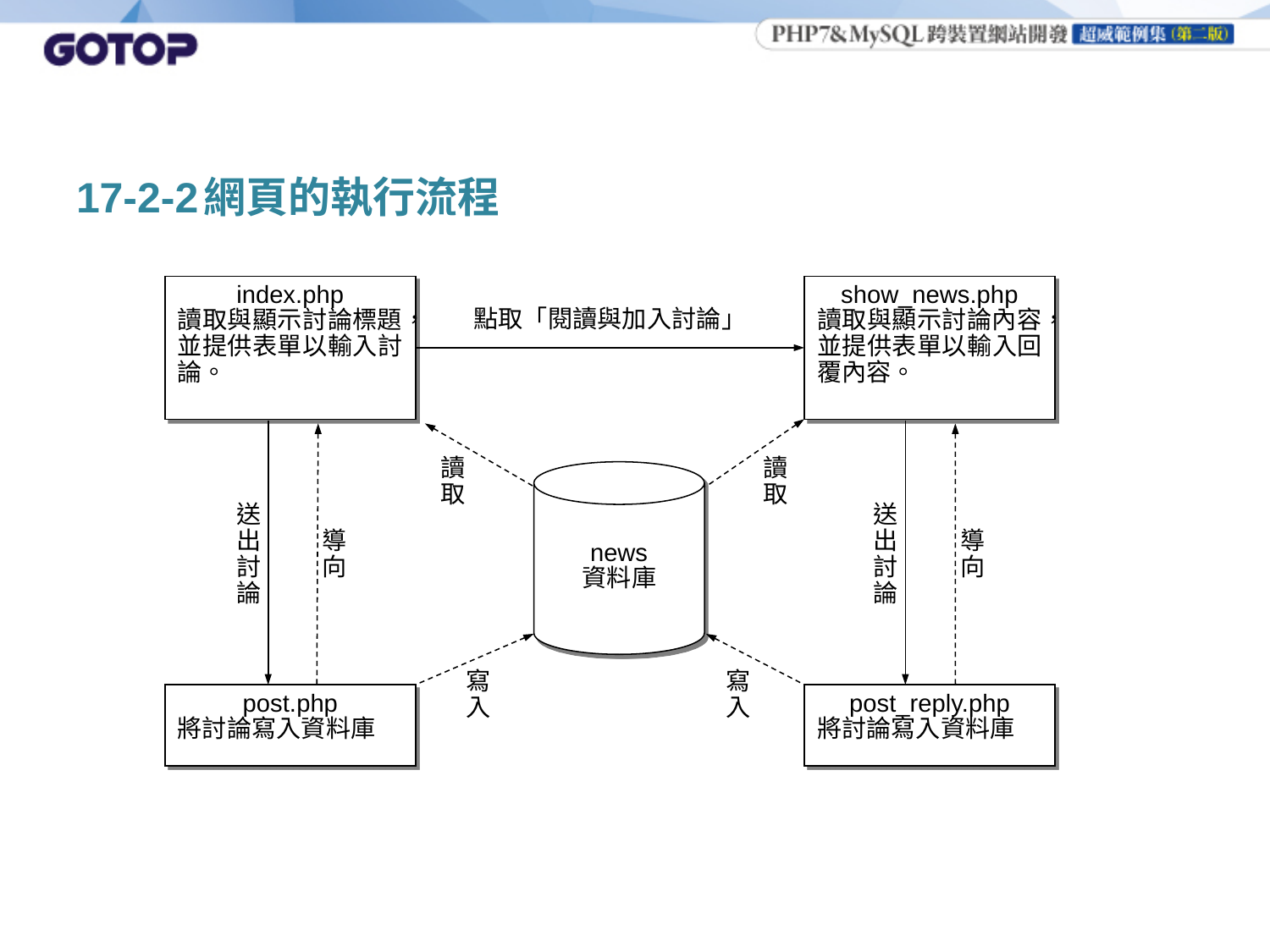

# 17-2-2	網頁的執行流程

index.php
讀取與顯示討論標題，並提供表單以輸入討論。
show_news.php
讀取與顯示討論內容，並提供表單以輸入回覆內容。
點取「閱讀與加入討論」
送
出
討
論
導
向
送
出
討
論
導
向
讀
取
讀
取

news
資料庫
寫
入
寫
入
post.php
將討論寫入資料庫
post_reply.php
將討論寫入資料庫